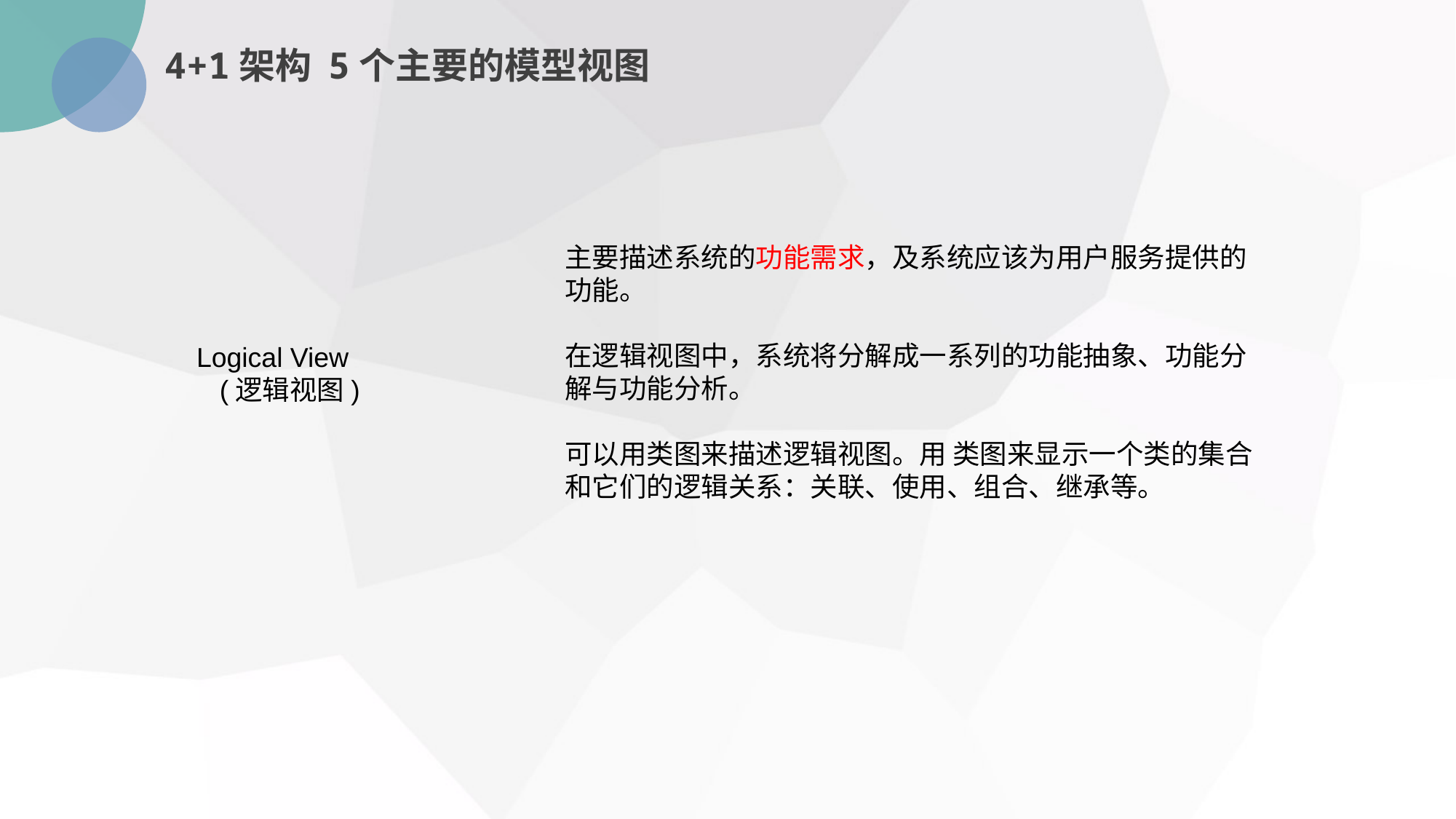

4+1架构 5个主要的模型视图
主要描述系统的功能需求，及系统应该为用户服务提供的功能。

在逻辑视图中，系统将分解成一系列的功能抽象、功能分解与功能分析。

可以用类图来描述逻辑视图。用 类图来显示一个类的集合和它们的逻辑关系：关联、使用、组合、继承等。
Logical View
   (逻辑视图)